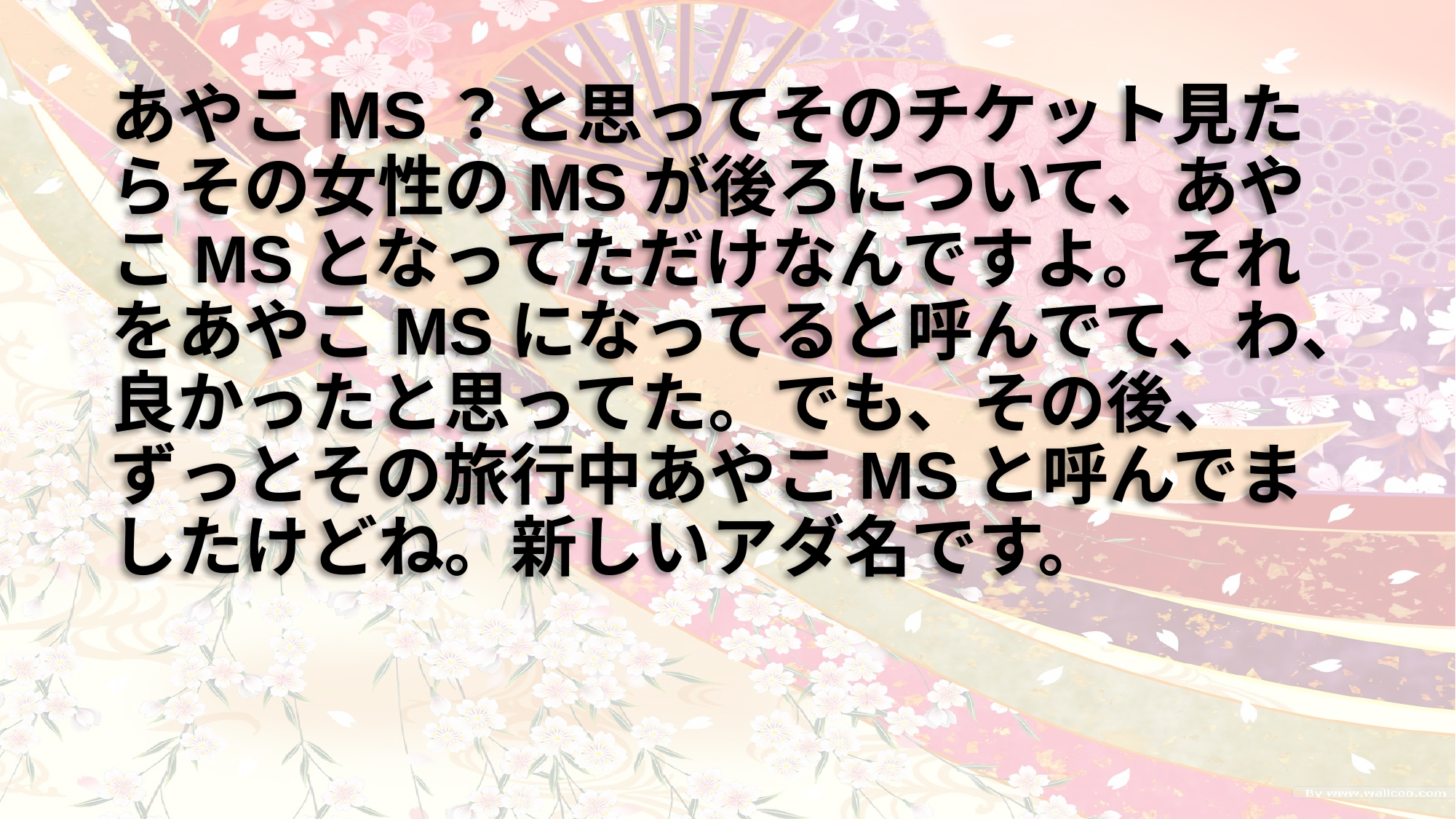

あやこMS？と思ってそのチケット見たらその女性のMSが後ろについて、あやこMSとなってただけなんですよ。それをあやこMSになってると呼んでて、わ、良かったと思ってた。でも、その後、ずっとその旅行中あやこMSと呼んでましたけどね。新しいアダ名です。